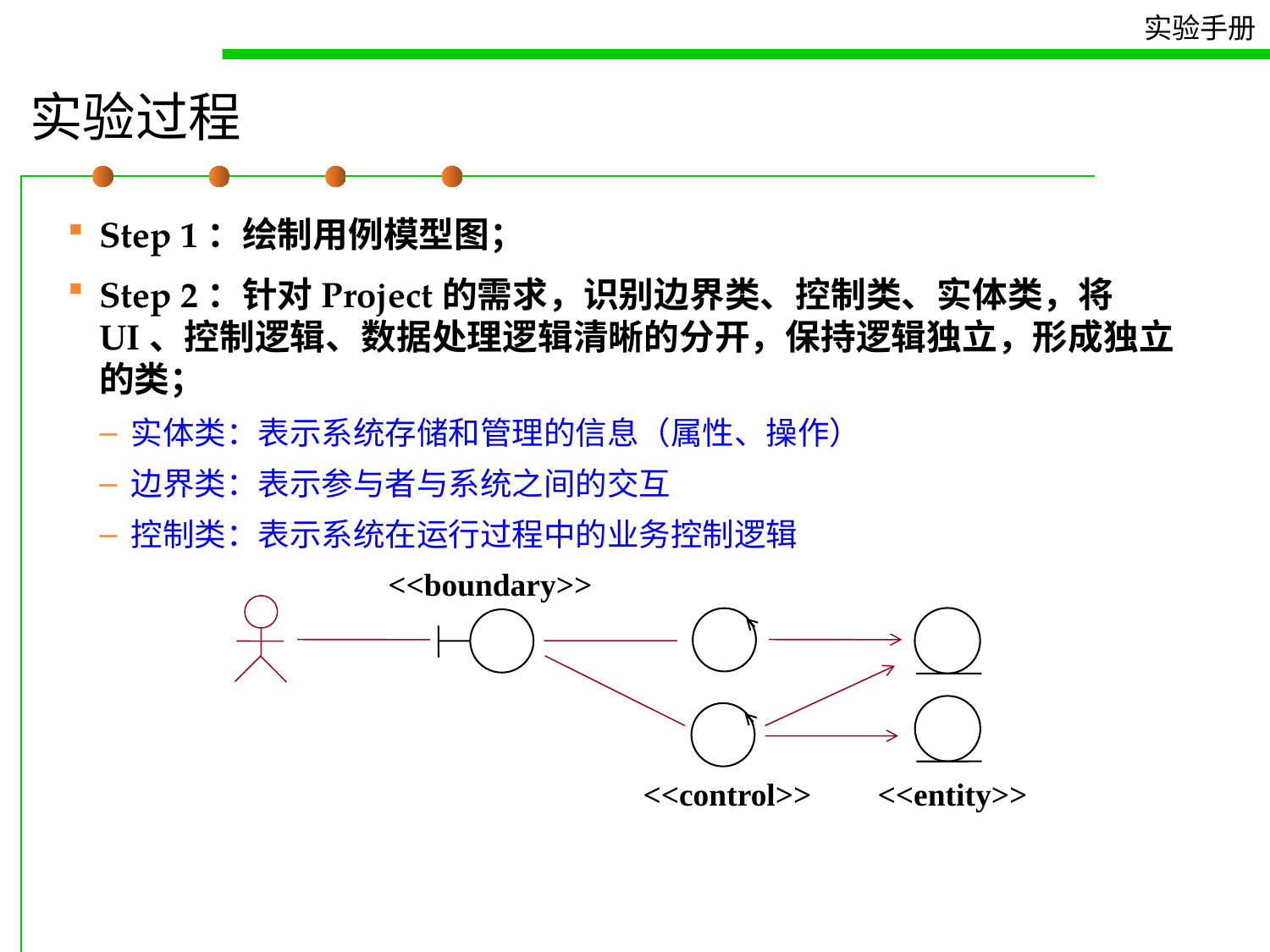

# 实验过程
Step 1：绘制用例模型图；
Step 2：针对Project的需求，识别边界类、控制类、实体类，将UI、控制逻辑、数据处理逻辑清晰的分开，保持逻辑独立，形成独立的类；
实体类：表示系统存储和管理的信息（属性、操作）
边界类：表示参与者与系统之间的交互
控制类：表示系统在运行过程中的业务控制逻辑

<<boundary>>

<<control>>
<<entity>>